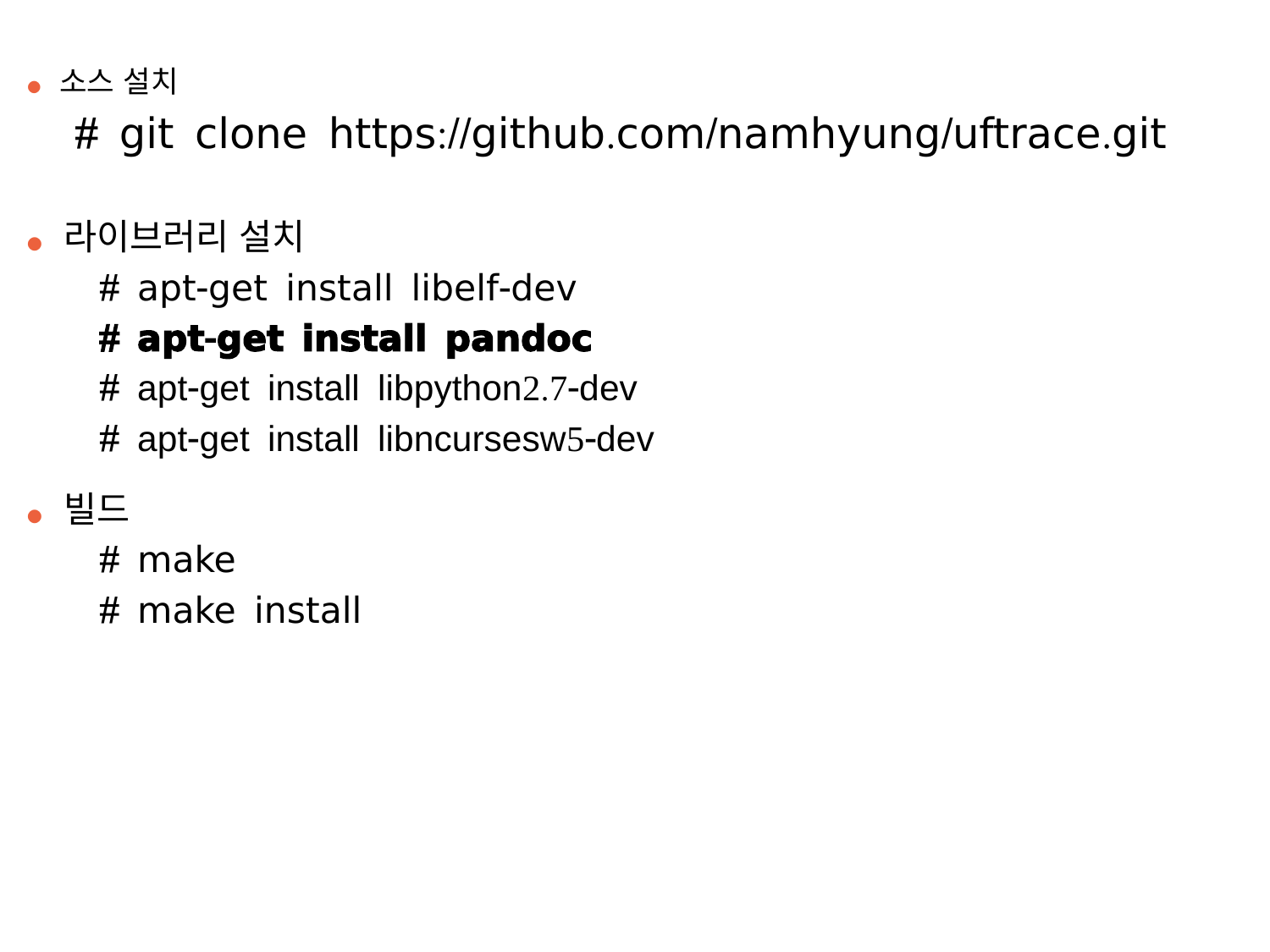

●  소스 설치
# git clone https://github.com/namhyung/uftrace.git

●  라이브러리 설치
    # apt-get install libelf-dev
    # apt-get install pandoc
    # apt-get install libpython2.7-dev
    # apt-get install libncursesw5-dev

●  빌드
    # make
    # make install